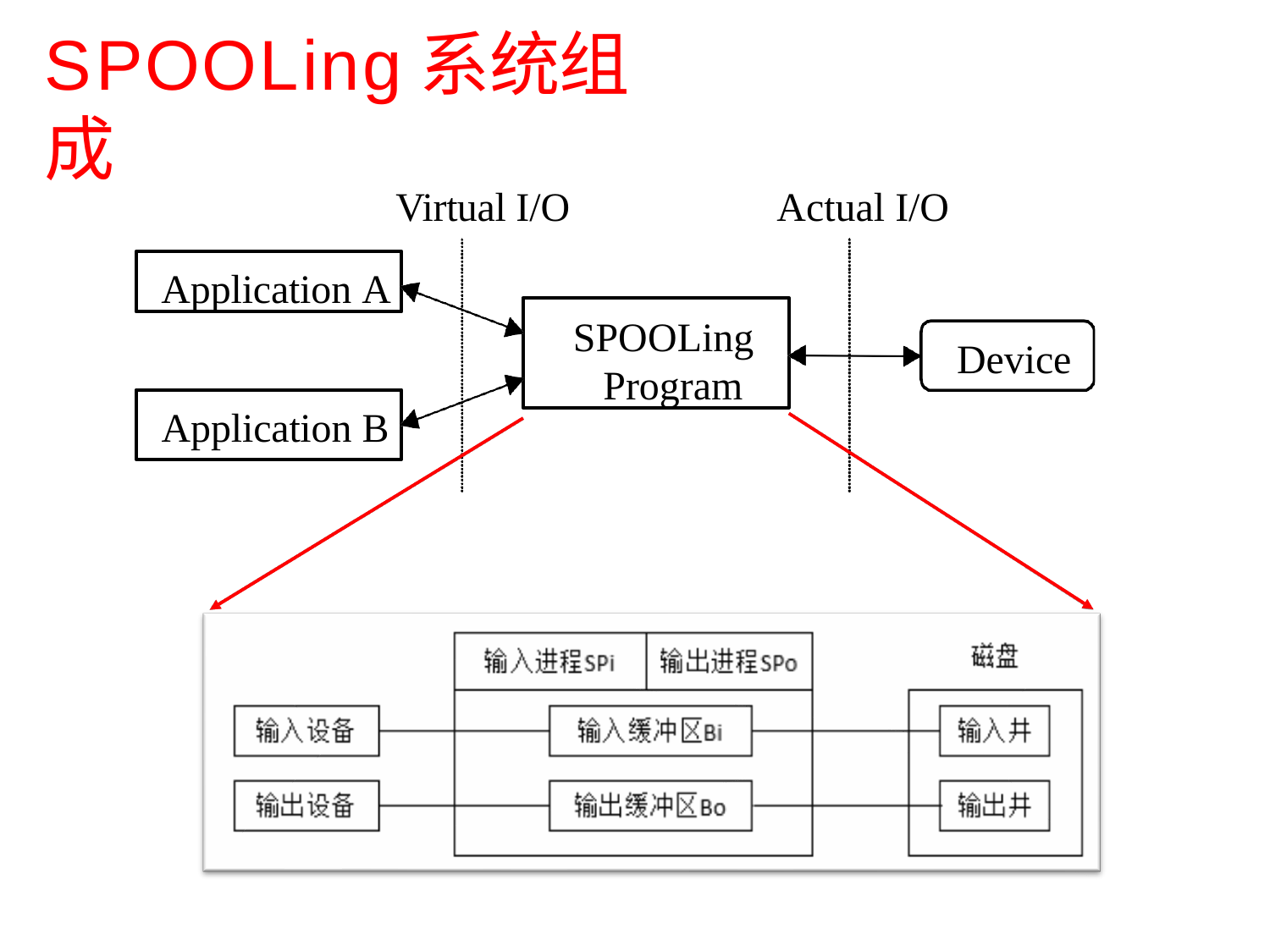

# SPOOLing系统组成
Virtual I/O	Actual I/O

Application A
SPOOLing  Program
Device

Application B